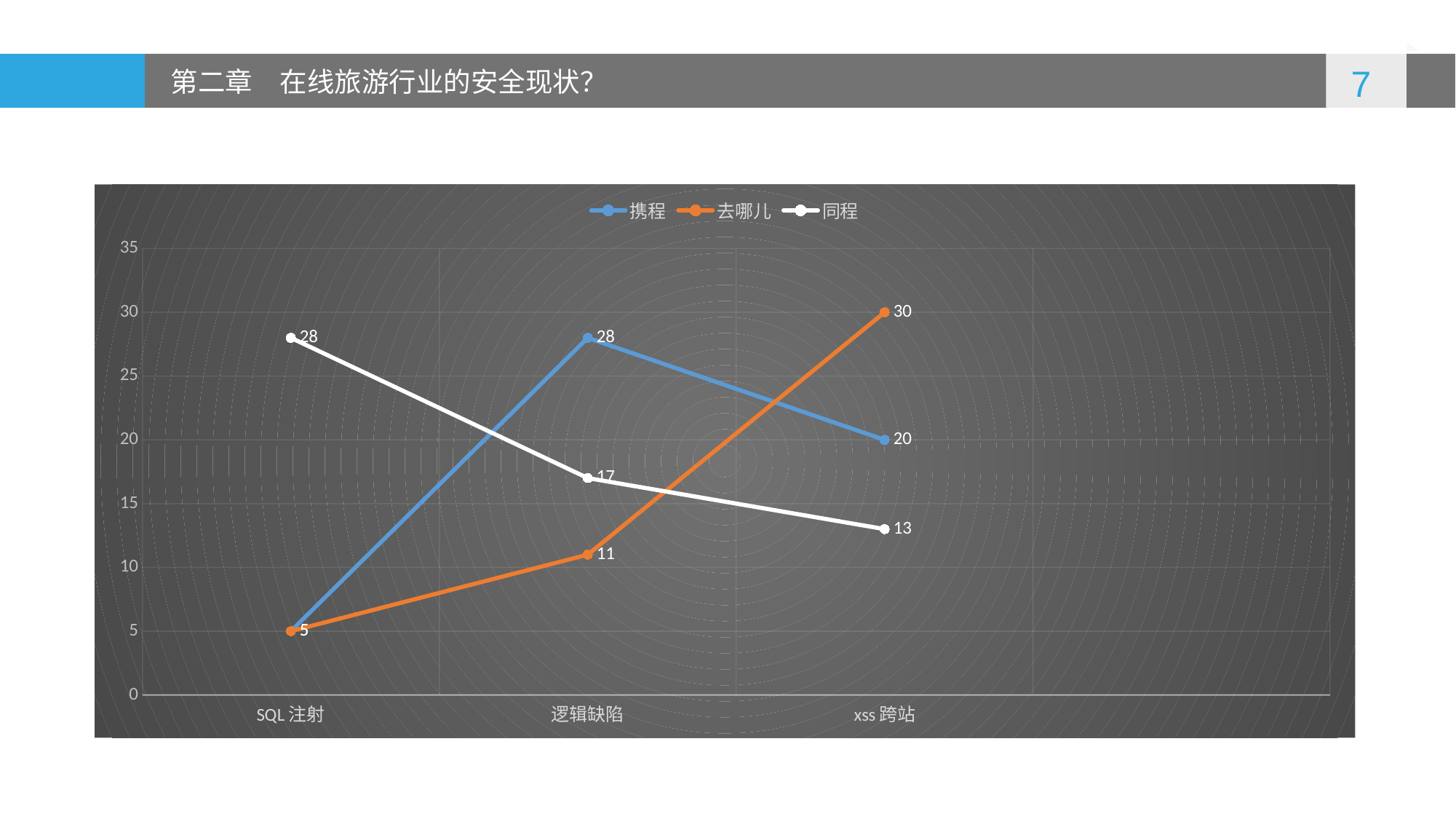

第二章	在线旅游行业的安全现状？

### Chart

| Category | 携程 | 去哪儿 | 同程 |
|---|---|---|---|
| SQL注射 | 5.0 | 5.0 | 28.0 |
| 逻辑缺陷 | 28.0 | 11.0 | 17.0 |
| xss跨站 | 20.0 | 30.0 | 13.0 |